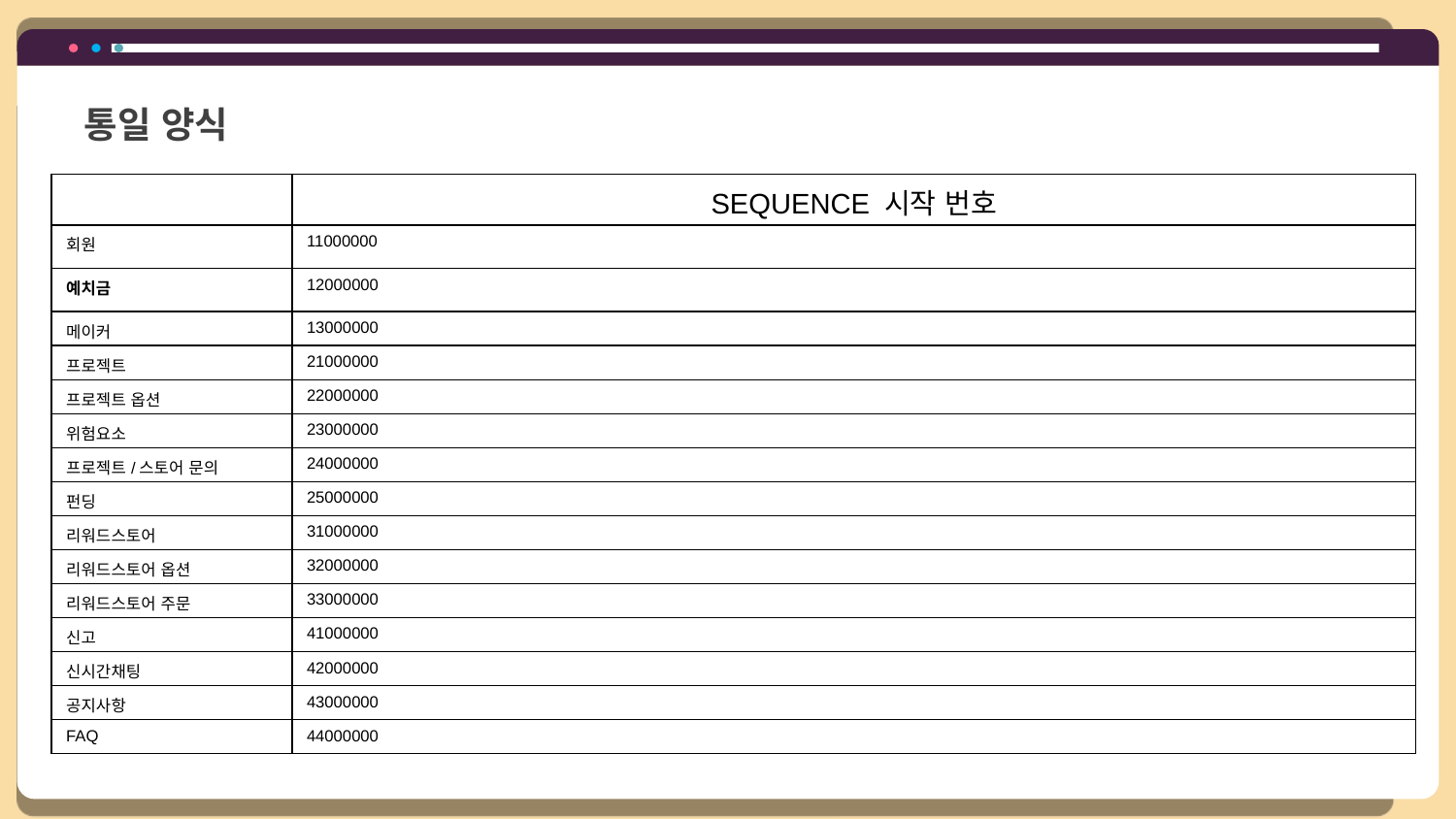

통일 양식
|  | SEQUENCE 시작 번호 |
| --- | --- |
| 회원 | 11000000 |
| 예치금 | 12000000 |
| 메이커 | 13000000 |
| 프로젝트 | 21000000 |
| 프로젝트 옵션 | 22000000 |
| 위험요소 | 23000000 |
| 프로젝트/스토어 문의 | 24000000 |
| 펀딩 | 25000000 |
| 리워드스토어 | 31000000 |
| 리워드스토어 옵션 | 32000000 |
| 리워드스토어 주문 | 33000000 |
| 신고 | 41000000 |
| 신시간채팅 | 42000000 |
| 공지사항 | 43000000 |
| FAQ | 44000000 |